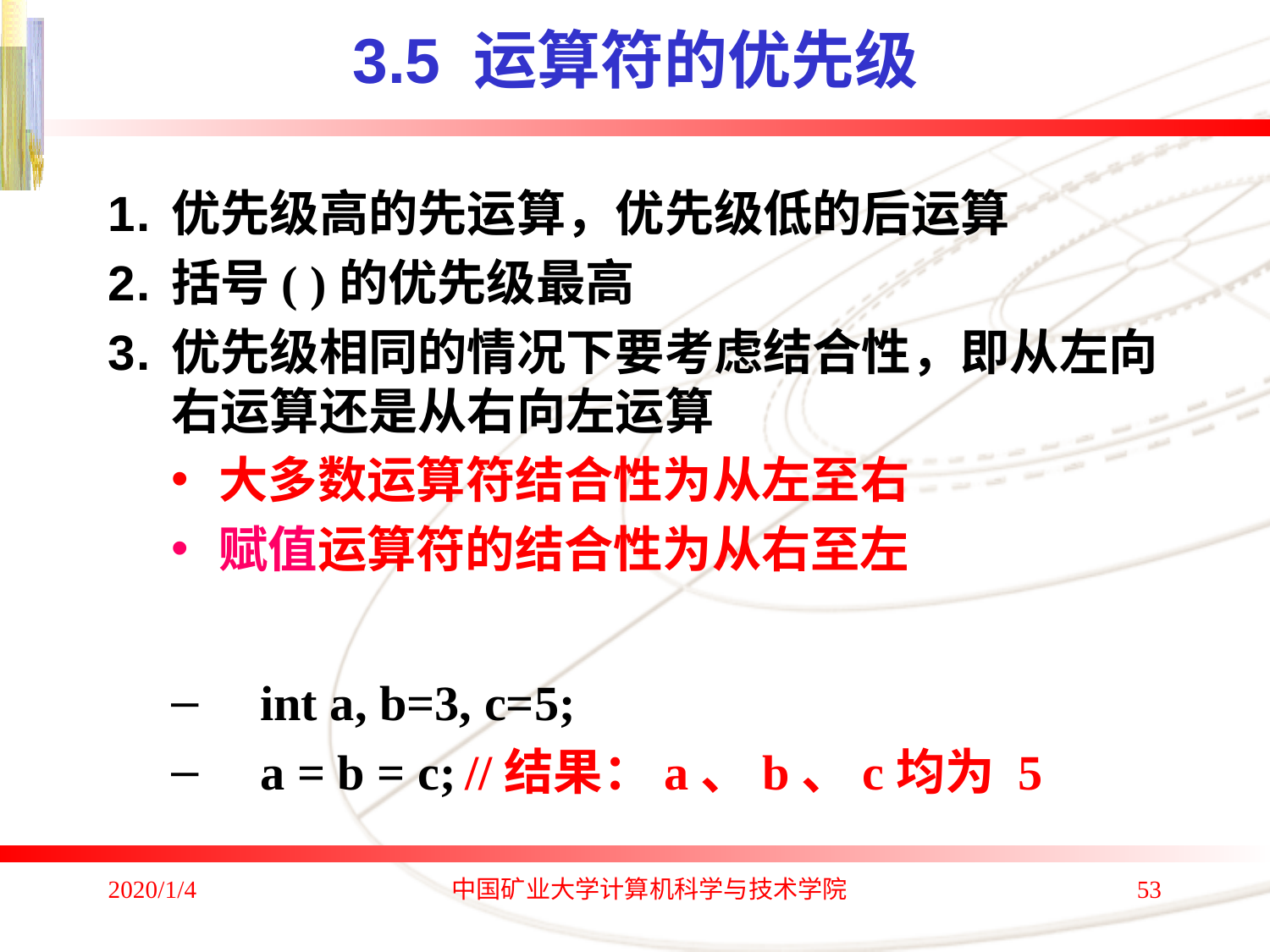

# 3.5 运算符的优先级

优先级高的先运算，优先级低的后运算
括号( )的优先级最高
优先级相同的情况下要考虑结合性，即从左向右运算还是从右向左运算
大多数运算符结合性为从左至右
赋值运算符的结合性为从右至左

    int a, b=3, c=5;
    a = b = c;	//结果：a、b、c均为 5

2020/1/4
中国矿业大学计算机科学与技术学院
53